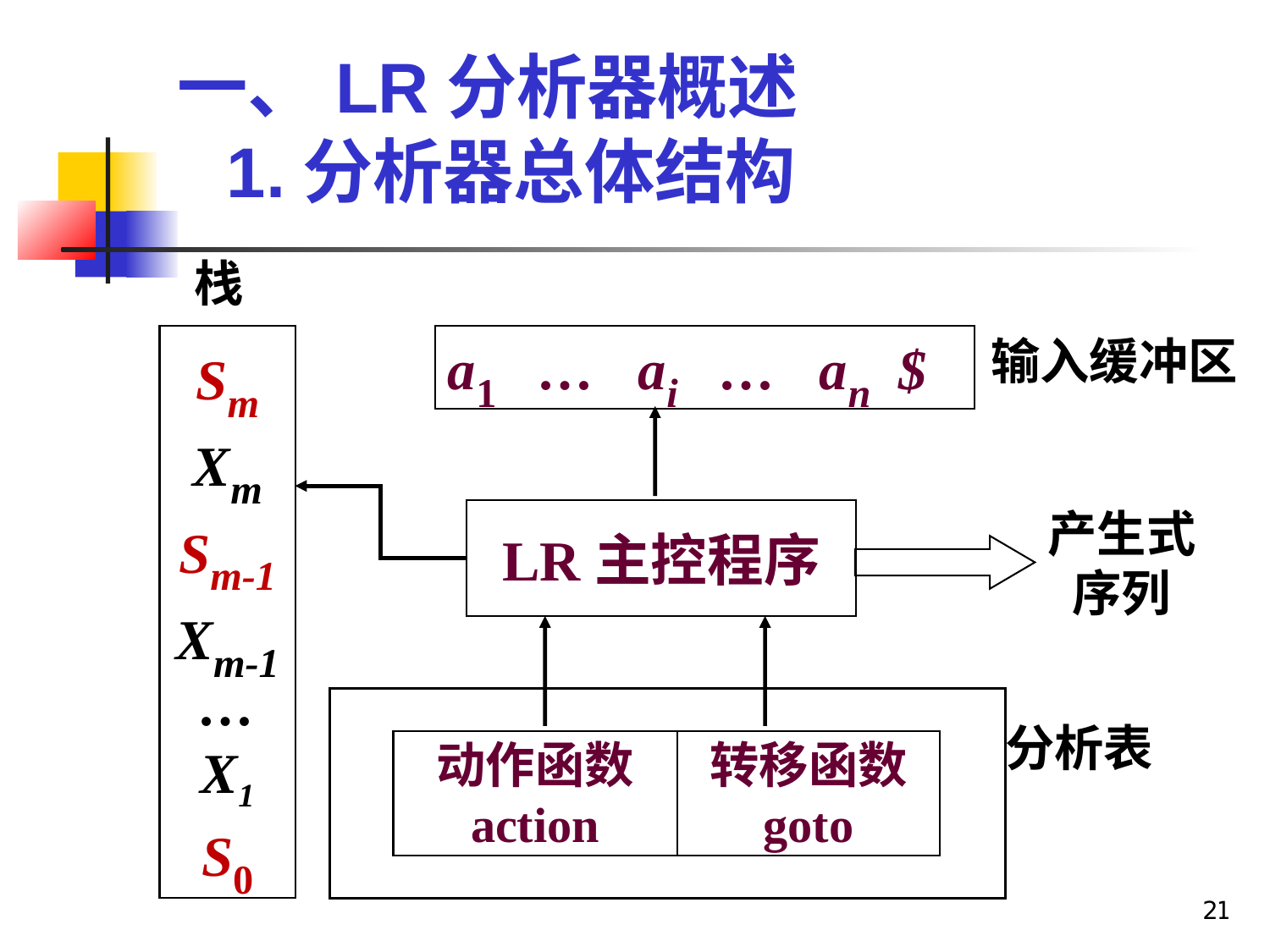

一、LR分析器概述
  1.分析器总体结构
栈
输入缓冲区
Sm
Xm
Sm-1
Xm-1
…
X1
S0
a1   …   ai   …   an  $

产生式
序列
LR主控程序

分析表
动作函数
action
转移函数
goto
21